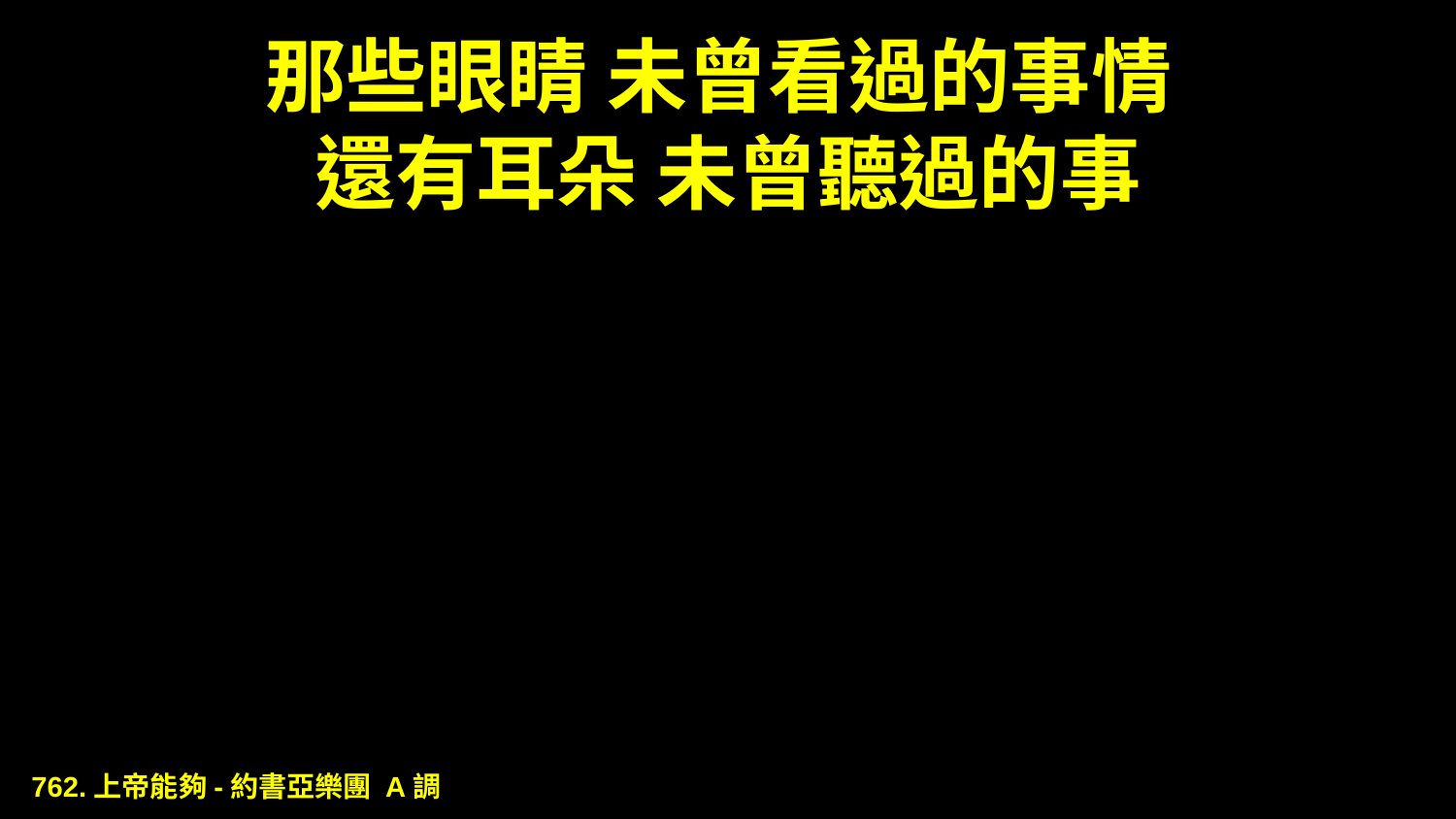

# 那些眼睛 未曾看過的事情 還有耳朵 未曾聽過的事
762.上帝能夠-約書亞樂團 A調